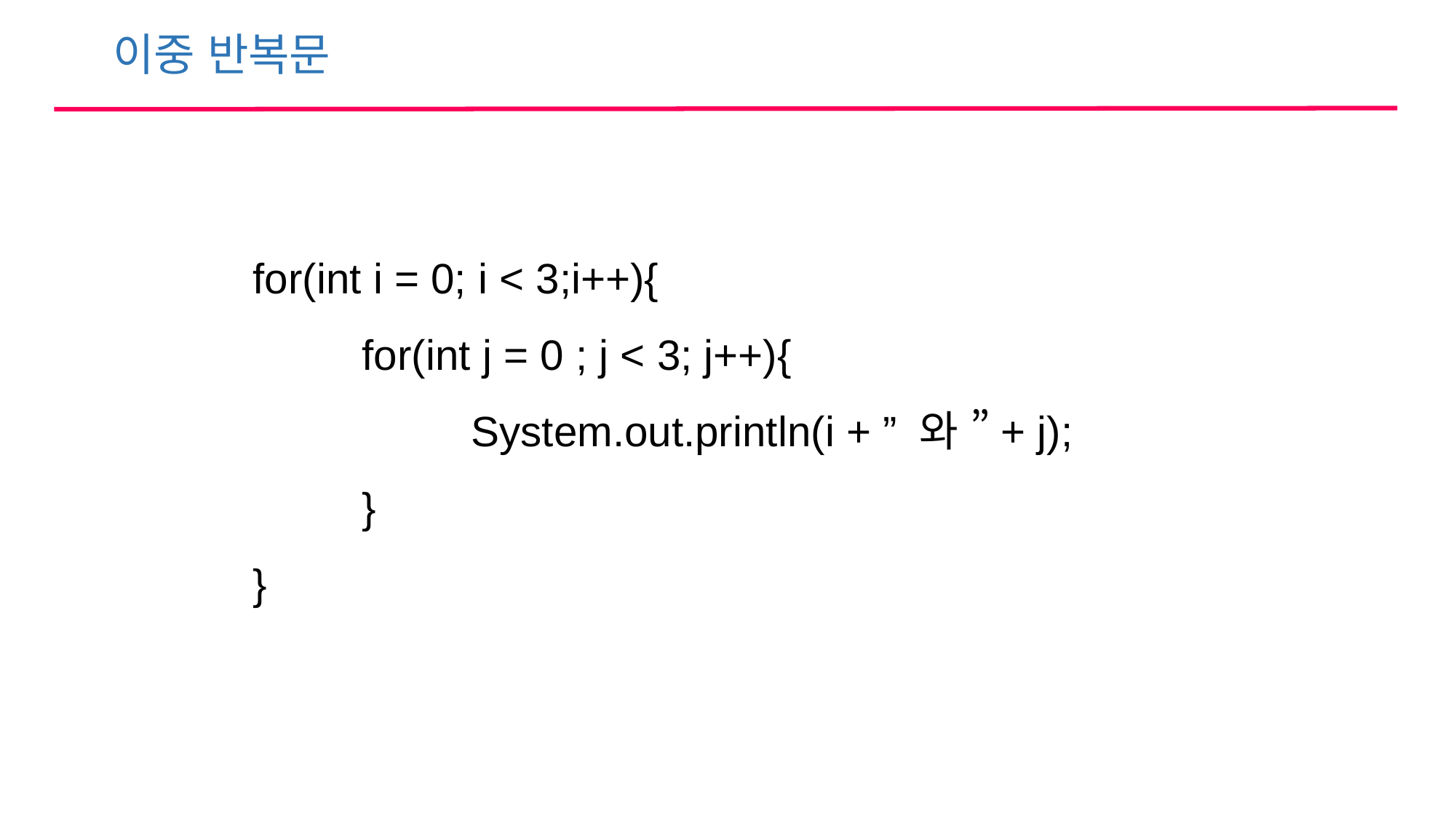

이중 반복문
for(int i = 0; i < 3;i++){
	for(int j = 0 ; j < 3; j++){
		System.out.println(i + ” 와 ”+ j);
	}
}